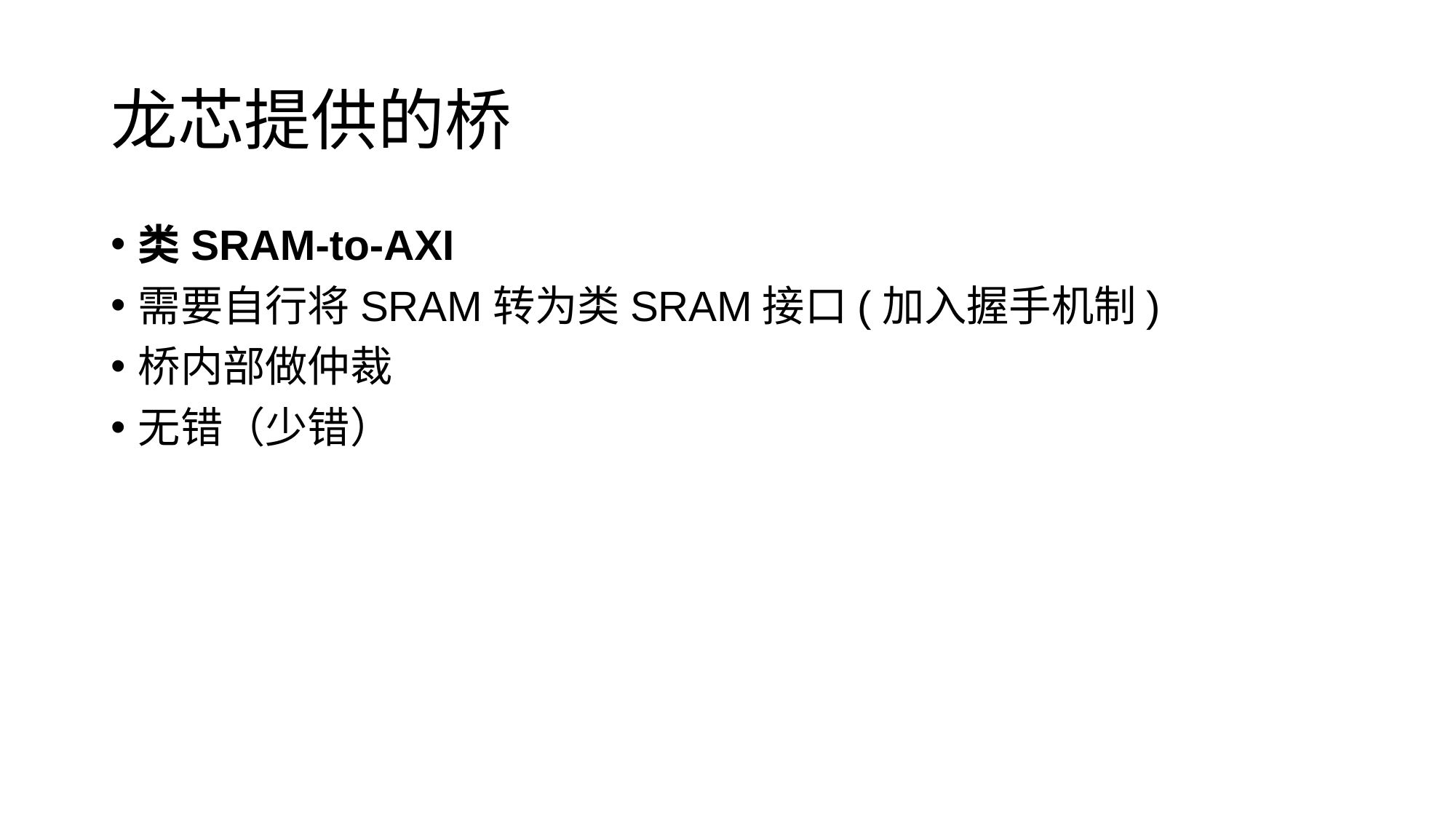

# 龙芯提供的桥
类SRAM-to-AXI
需要自行将SRAM转为类SRAM接口(加入握手机制)
桥内部做仲裁
无错（少错）